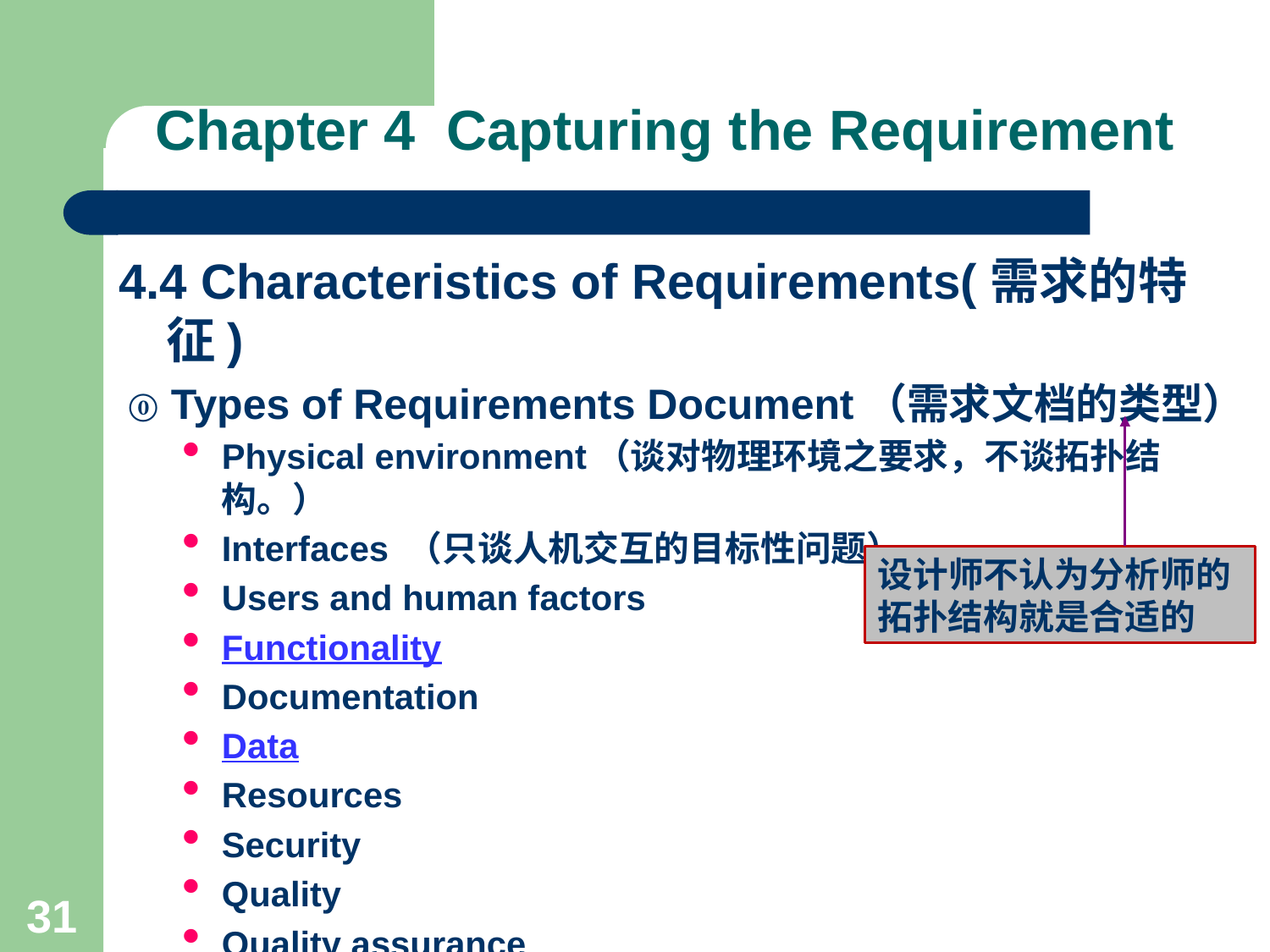

# Chapter 4  Capturing the Requirement
4.4 Characteristics of Requirements(需求的特征)
 ⓪ Types of Requirements Document（需求文档的类型）
Physical environment（谈对物理环境之要求，不谈拓扑结构。）
Interfaces （只谈人机交互的目标性问题）
Users and human factors
Functionality
Documentation
Data
Resources
Security
Quality
Quality assurance

设计师不认为分析师的拓扑结构就是合适的
31